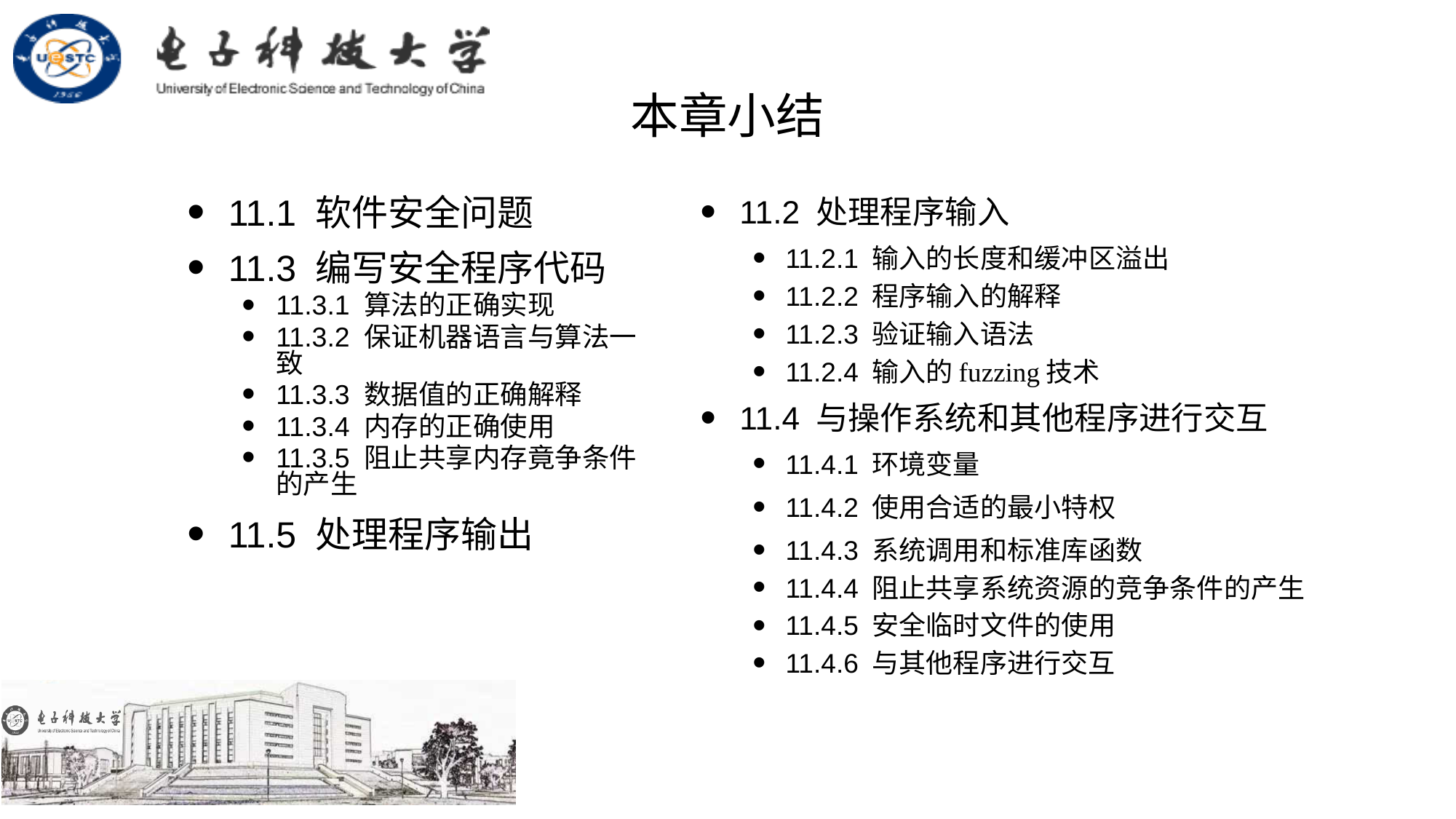

本章小结

11.1 软件安全问题
11.3 编写安全程序代码
11.3.1 算法的正确实现
11.3.2 保证机器语言与算法一致
11.3.3 数据值的正确解释
11.3.4 内存的正确使用
11.3.5 阻止共享内存竟争条件的产生
11.5 处理程序输出
11.2 处理程序输入
11.2.1 输入的长度和缓冲区溢出
11.2.2 程序输入的解释
11.2.3 验证输入语法
11.2.4 输入的fuzzing技术
11.4 与操作系统和其他程序进行交互
11.4.1 环境变量
11.4.2 使用合适的最小特权
11.4.3 系统调用和标准库函数
11.4.4 阻止共享系统资源的竞争条件的产生
11.4.5 安全临时文件的使用
11.4.6 与其他程序进行交互